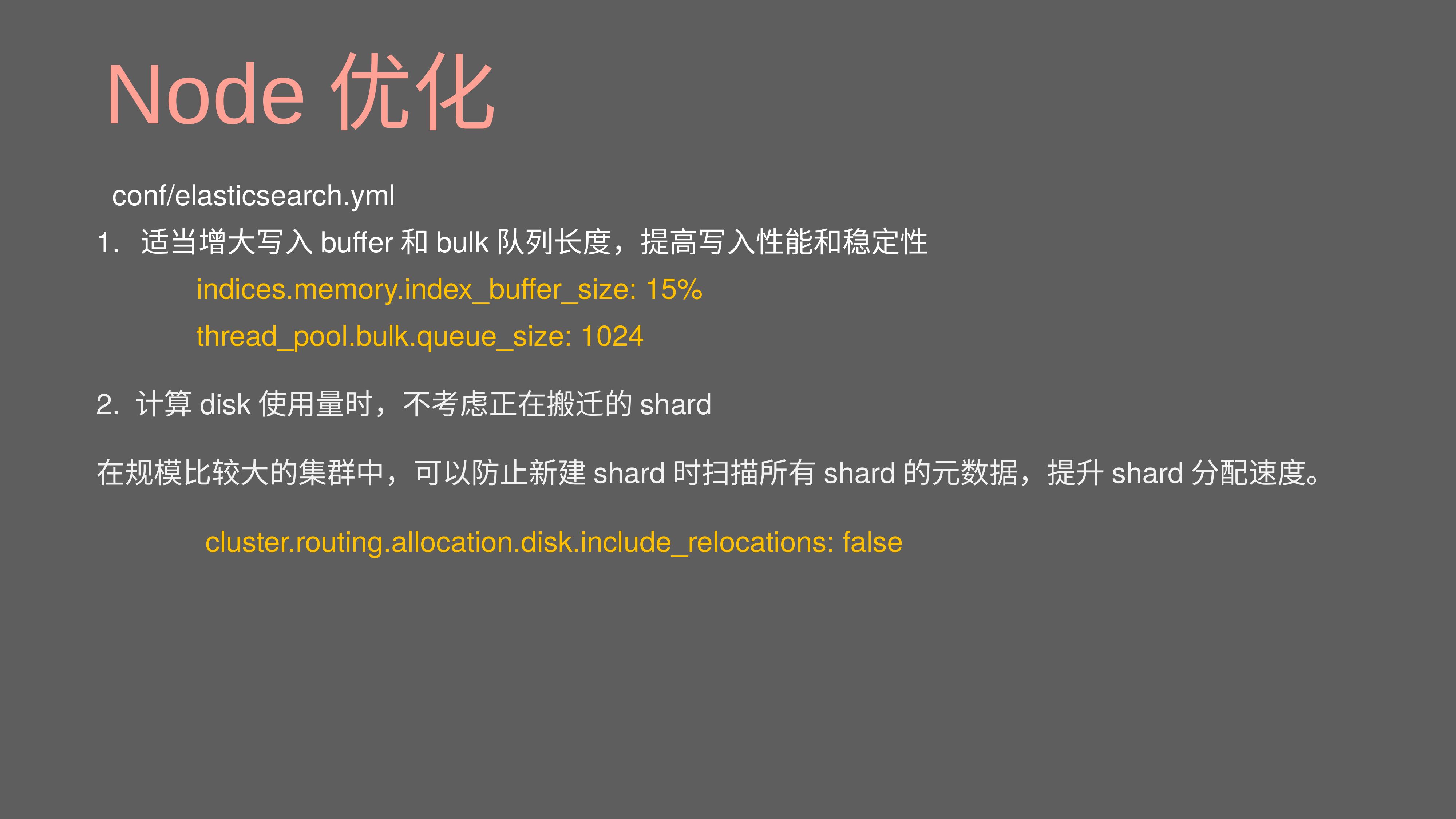

# Node优化
  conf/elasticsearch.yml
适当增大写入buffer和bulk队列长度，提高写入性能和稳定性
indices.memory.index_buffer_size: 15%
thread_pool.bulk.queue_size: 1024
2. 计算disk使用量时，不考虑正在搬迁的shard
在规模比较大的集群中，可以防止新建shard时扫描所有shard的元数据，提升shard分配速度。
		cluster.routing.allocation.disk.include_relocations: false